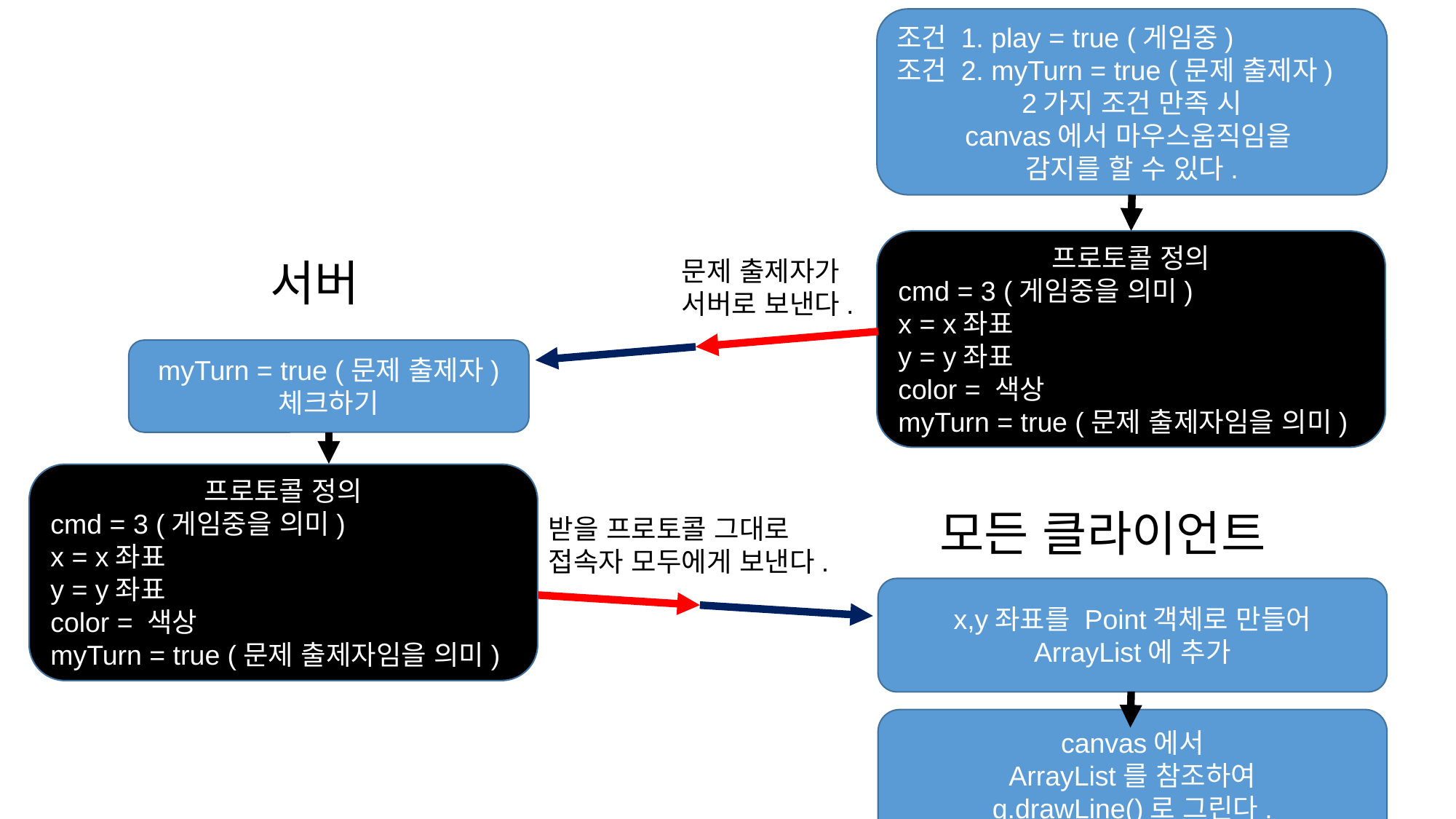

흐름도 4. 그림그리기
출제자 클라이언트
조건 1. play = true (게임중)
조건 2. myTurn = true (문제 출제자)
2가지 조건 만족 시
canvas에서 마우스움직임을
감지를 할 수 있다.
프로토콜 정의
cmd = 3 (게임중을 의미)
x = x좌표
y = y좌표
color = 색상
myTurn = true (문제 출제자임을 의미)
서버
문제 출제자가
서버로 보낸다.
myTurn = true (문제 출제자)
체크하기
프로토콜 정의
cmd = 3 (게임중을 의미)
x = x좌표
y = y좌표
color = 색상
myTurn = true (문제 출제자임을 의미)
모든 클라이언트
받을 프로토콜 그대로
접속자 모두에게 보낸다.
x,y좌표를 Point객체로 만들어
ArrayList에 추가
canvas에서
ArrayList를 참조하여
g.drawLine()로 그린다.